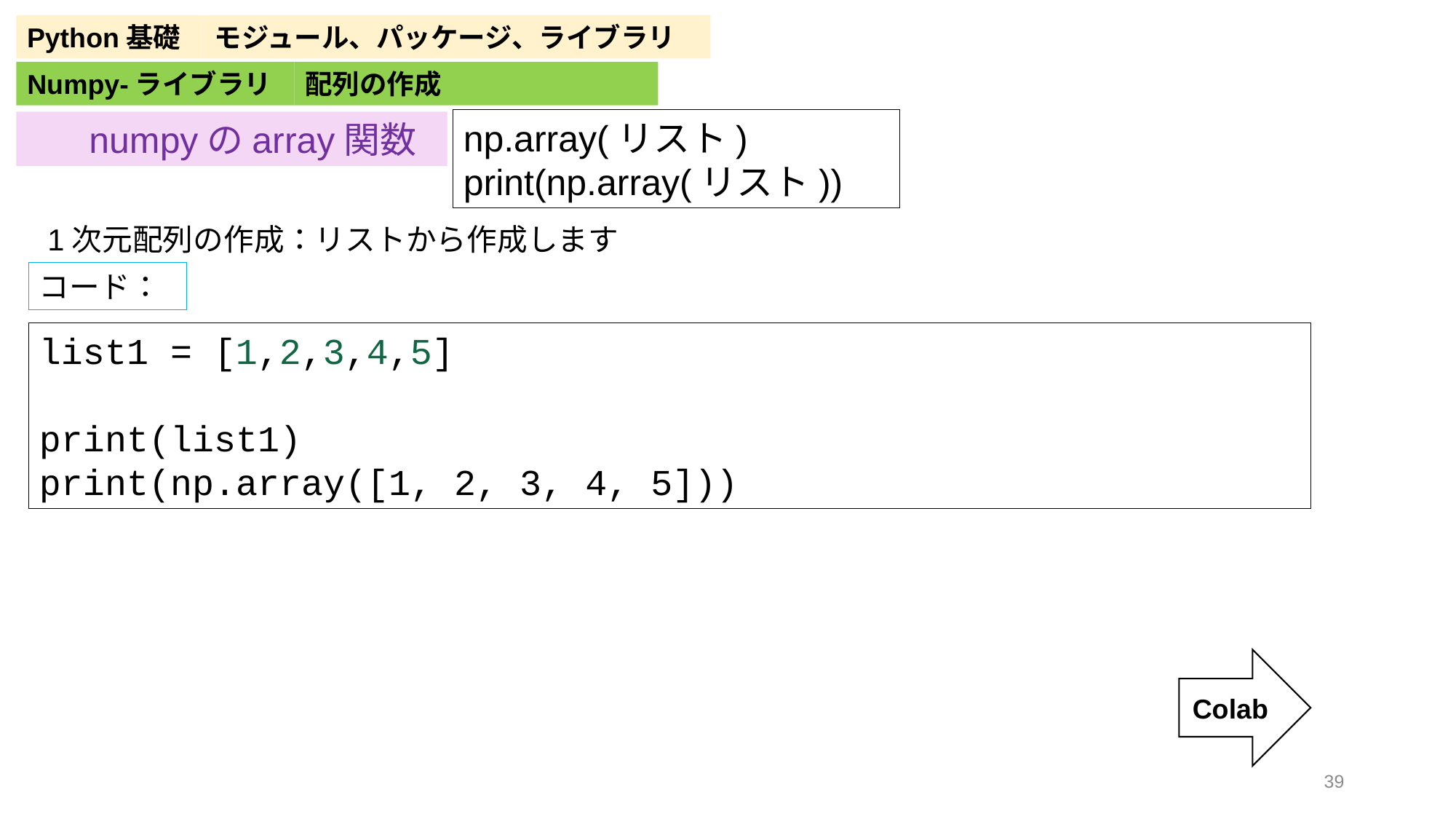

Python基礎
モジュール、パッケージ、ライブラリ
Numpy-ライブラリ
配列の作成
np.array(リスト)
print(np.array(リスト))
 　numpyのarray関数
 1次元配列の作成：リストから作成します
コード：
list1 = [1,2,3,4,5]

print(list1)
print(np.array([1, 2, 3, 4, 5]))
Colab
39